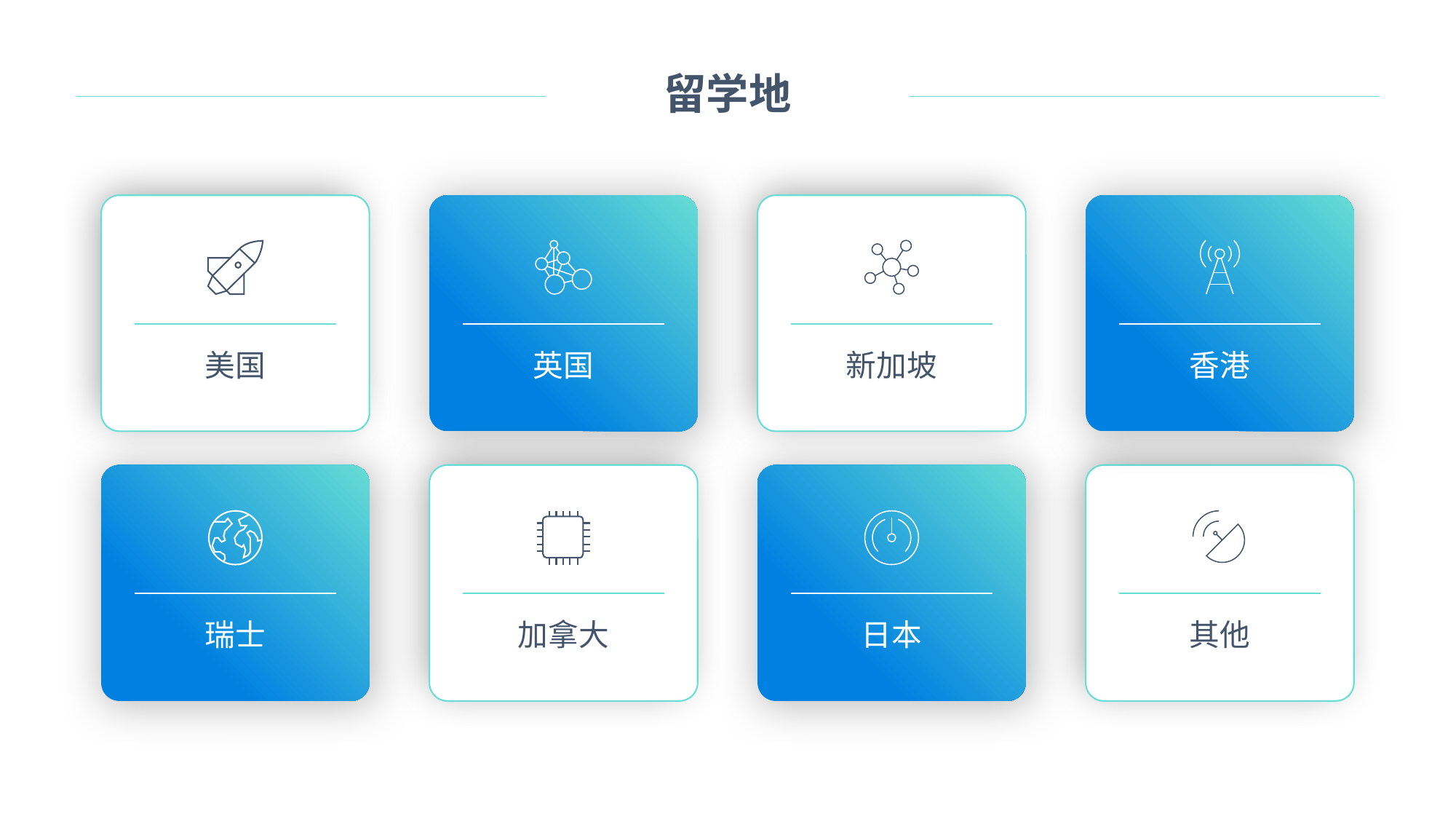

留学地

美国
英国
新加坡
香港

瑞士
加拿大
日本
其他